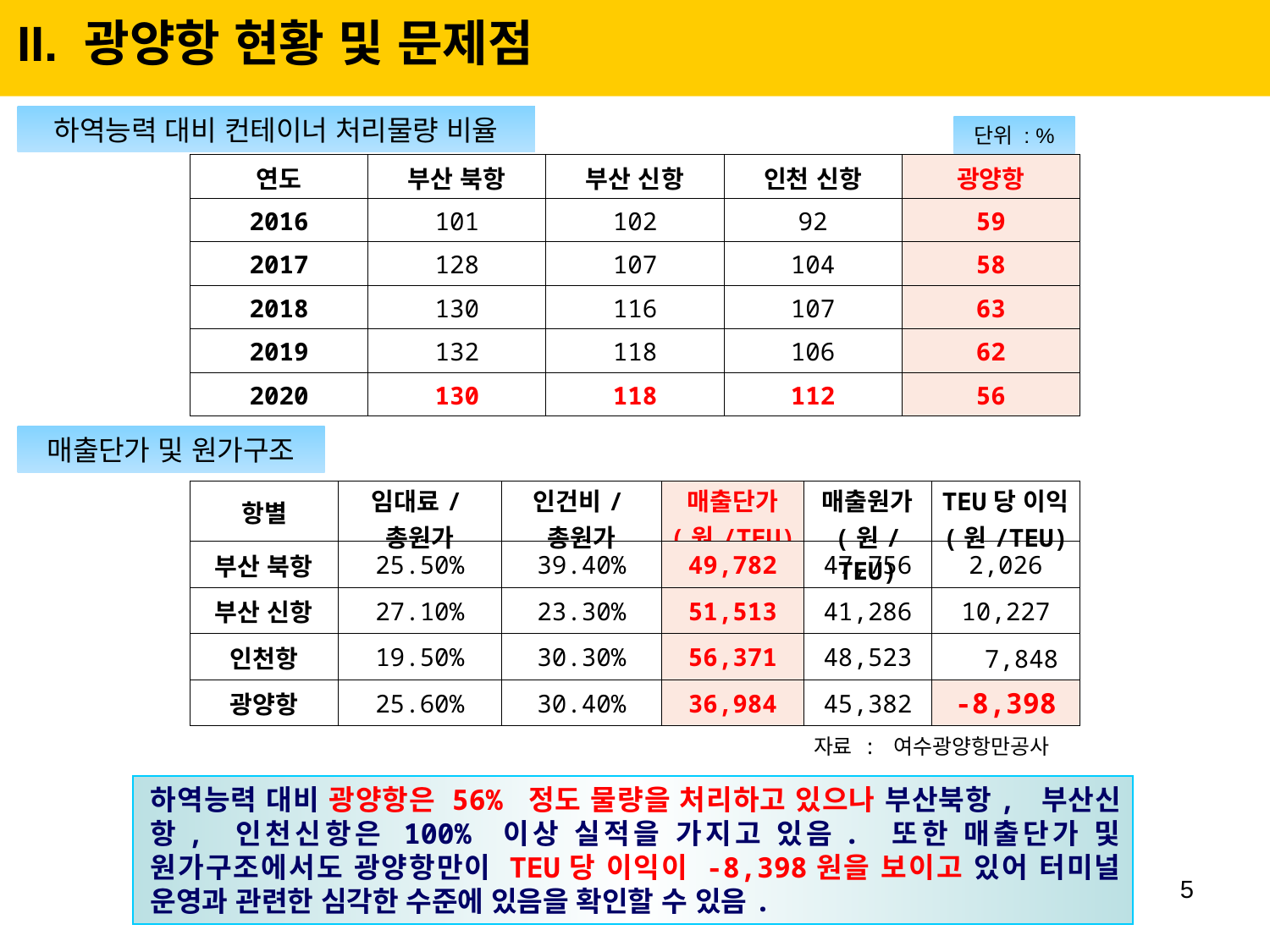

II. 광양항 현황 및 문제점
하역능력 대비 컨테이너 처리물량 비율
단위 : %
| 연도 | 부산 북항 | 부산 신항 | 인천 신항 | 광양항 |
| --- | --- | --- | --- | --- |
| 2016 | 101 | 102 | 92 | 59 |
| 2017 | 128 | 107 | 104 | 58 |
| 2018 | 130 | 116 | 107 | 63 |
| 2019 | 132 | 118 | 106 | 62 |
| 2020 | 130 | 118 | 112 | 56 |
매출단가 및 원가구조
| 항별 | 임대료/총원가 | 인건비/총원가 | 매출단가 (원/TEU) | 매출원가 (원/TEU) | TEU당 이익 (원/TEU) |
| --- | --- | --- | --- | --- | --- |
| 부산 북항 | 25.50% | 39.40% | 49,782 | 47,756 | 2,026 |
| 부산 신항 | 27.10% | 23.30% | 51,513 | 41,286 | 10,227 |
| 인천항 | 19.50% | 30.30% | 56,371 | 48,523 | 7,848 |
| 광양항 | 25.60% | 30.40% | 36,984 | 45,382 | -8,398 |
 자료 : 여수광양항만공사
하역능력 대비 광양항은 56% 정도 물량을 처리하고 있으나 부산북항, 부산신항, 인천신항은 100% 이상 실적을 가지고 있음. 또한 매출단가 및 원가구조에서도 광양항만이 TEU당 이익이 -8,398원을 보이고 있어 터미널 운영과 관련한 심각한 수준에 있음을 확인할 수 있음.
5